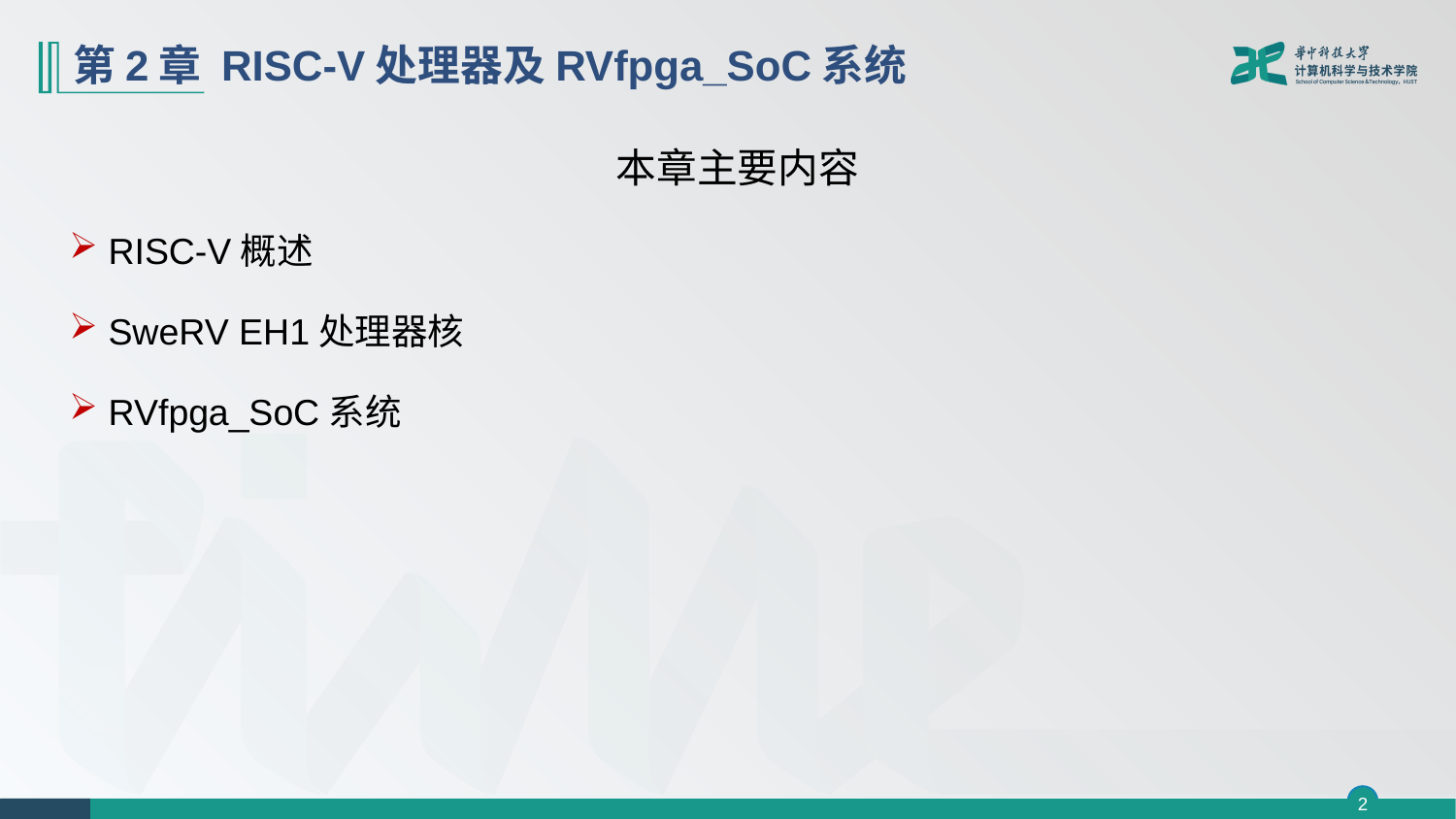

# 第2章 RISC-V处理器及RVfpga_SoC系统
本章主要内容
 RISC-V概述
 SweRV EH1处理器核
 RVfpga_SoC系统